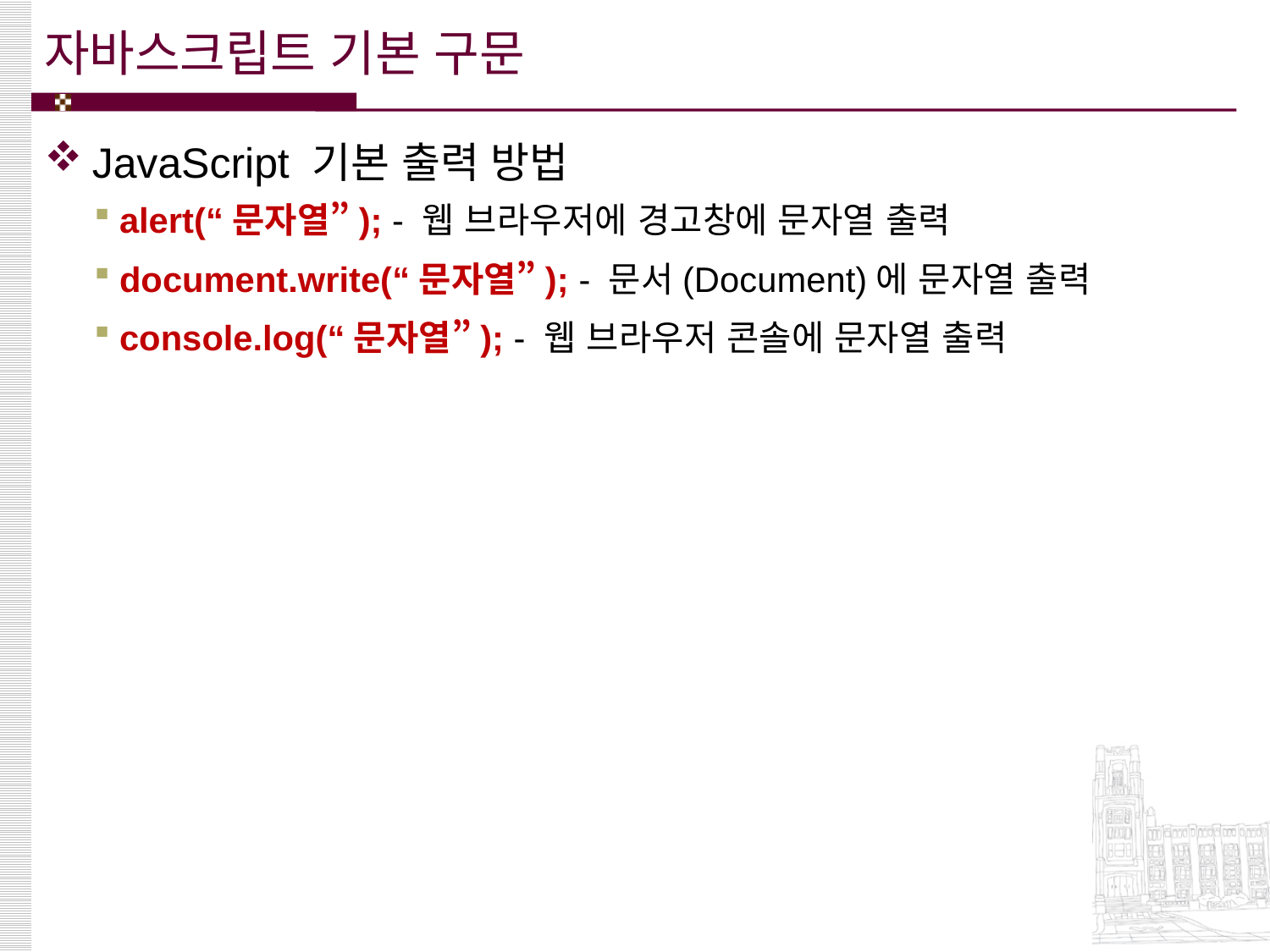

# 자바스크립트 기본 구문
JavaScript 기본 출력 방법
alert(“문자열”); - 웹 브라우저에 경고창에 문자열 출력
document.write(“문자열”); - 문서(Document)에 문자열 출력
console.log(“문자열”); - 웹 브라우저 콘솔에 문자열 출력